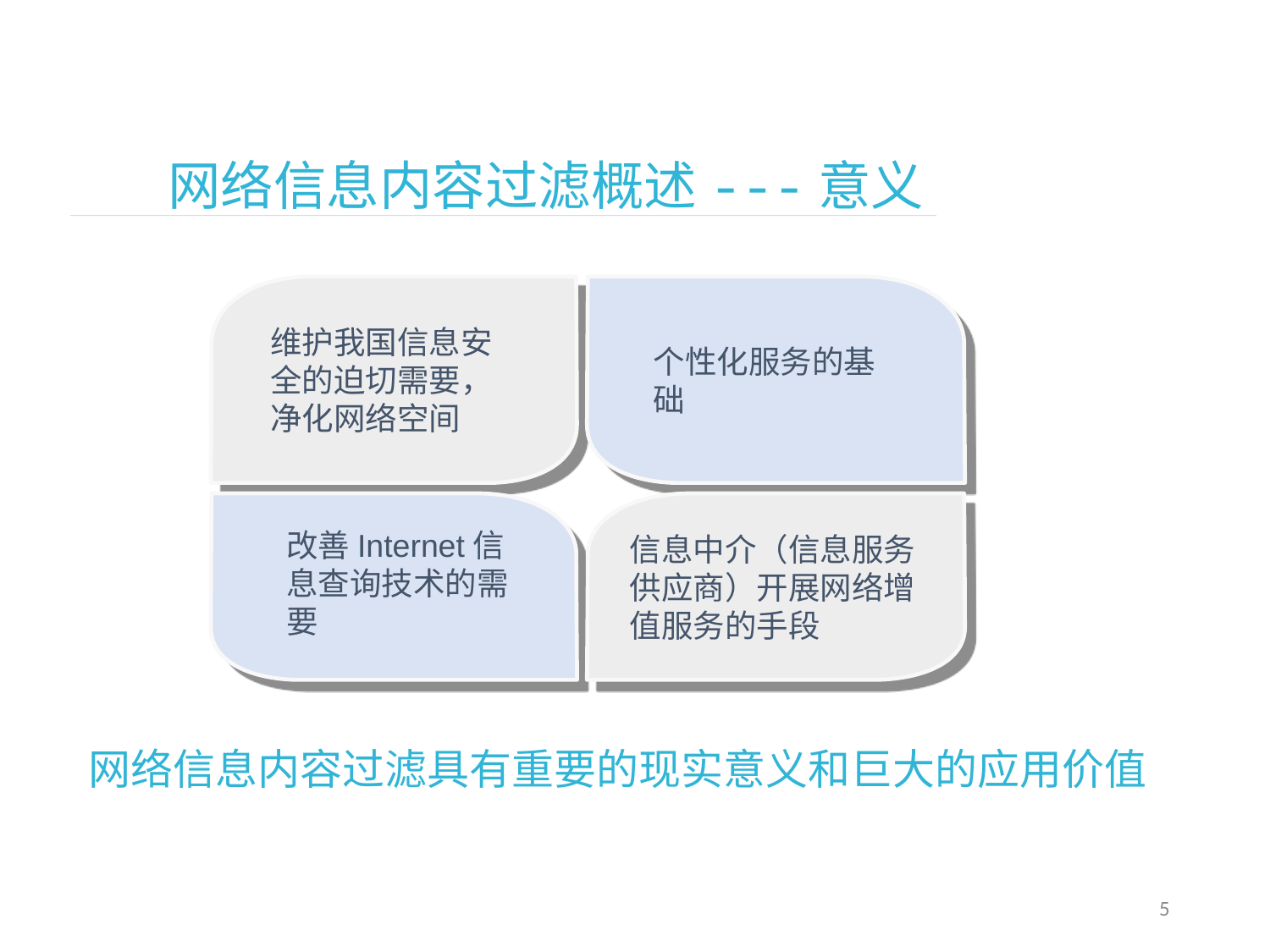

网络信息内容过滤概述---意义

维护我国信息安全的迫切需要，净化网络空间
个性化服务的基础

改善Internet信息查询技术的需要
信息中介（信息服务供应商）开展网络增值服务的手段
网络信息内容过滤具有重要的现实意义和巨大的应用价值
5